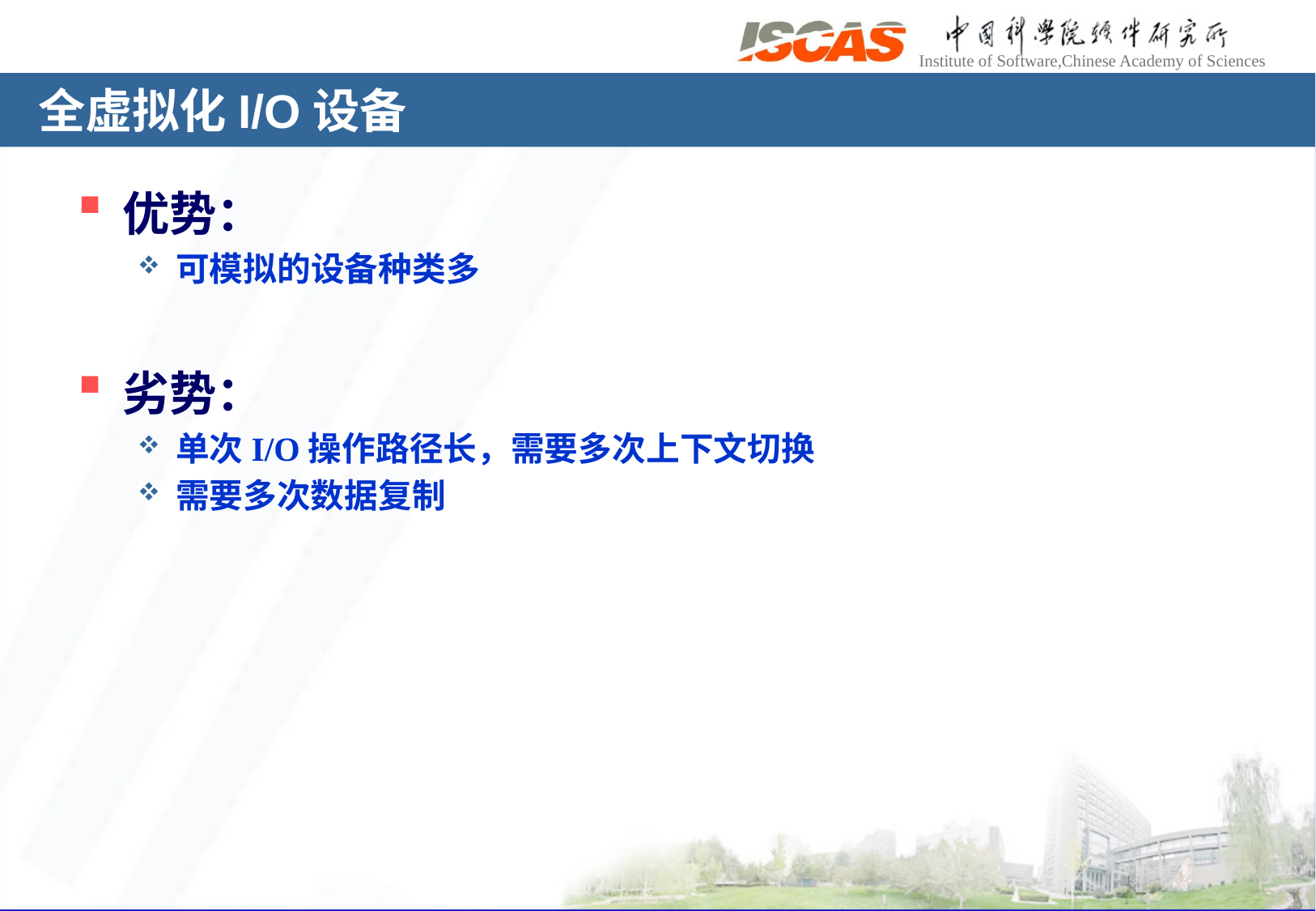

# 全虚拟化I/O设备
优势：
可模拟的设备种类多

劣势：
单次I/O操作路径长，需要多次上下文切换
需要多次数据复制